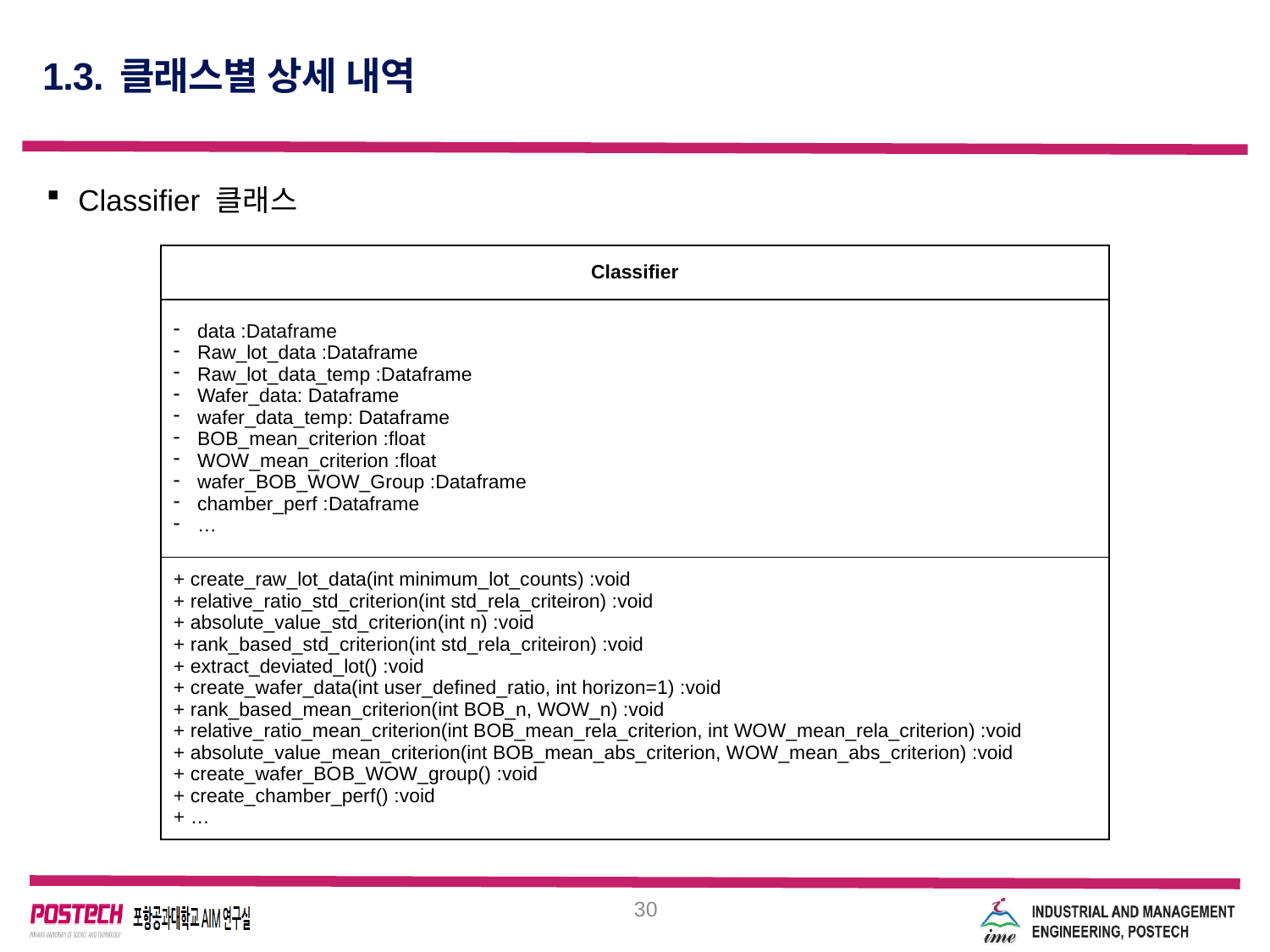

# 1.3. 클래스별 상세 내역
Classifier 클래스

| Classifier |
| --- |
| data :Dataframe Raw\_lot\_data :Dataframe Raw\_lot\_data\_temp :Dataframe Wafer\_data: Dataframe wafer\_data\_temp: Dataframe BOB\_mean\_criterion :float WOW\_mean\_criterion :float wafer\_BOB\_WOW\_Group :Dataframe chamber\_perf :Dataframe … |
| + create\_raw\_lot\_data(int minimum\_lot\_counts) :void + relative\_ratio\_std\_criterion(int std\_rela\_criteiron) :void + absolute\_value\_std\_criterion(int n) :void + rank\_based\_std\_criterion(int std\_rela\_criteiron) :void + extract\_deviated\_lot() :void + create\_wafer\_data(int user\_defined\_ratio, int horizon=1) :void + rank\_based\_mean\_criterion(int BOB\_n, WOW\_n) :void + relative\_ratio\_mean\_criterion(int BOB\_mean\_rela\_criterion, int WOW\_mean\_rela\_criterion) :void + absolute\_value\_mean\_criterion(int BOB\_mean\_abs\_criterion, WOW\_mean\_abs\_criterion) :void + create\_wafer\_BOB\_WOW\_group() :void + create\_chamber\_perf() :void + … |
30